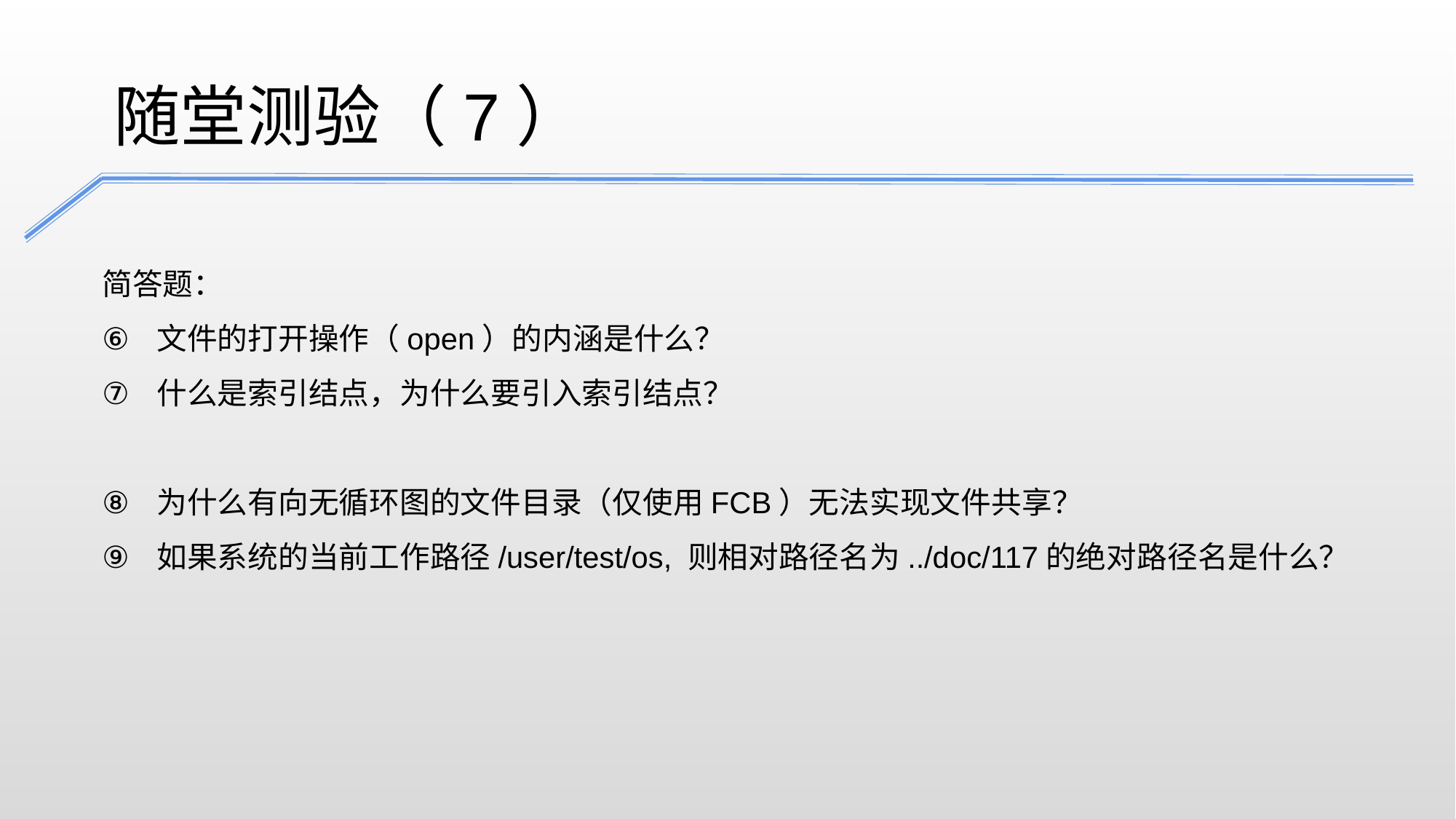

随堂测验（7）
简答题：
文件的打开操作（open）的内涵是什么？
什么是索引结点，为什么要引入索引结点？

为什么有向无循环图的文件目录（仅使用FCB）无法实现文件共享？
如果系统的当前工作路径/user/test/os, 则相对路径名为../doc/117的绝对路径名是什么？